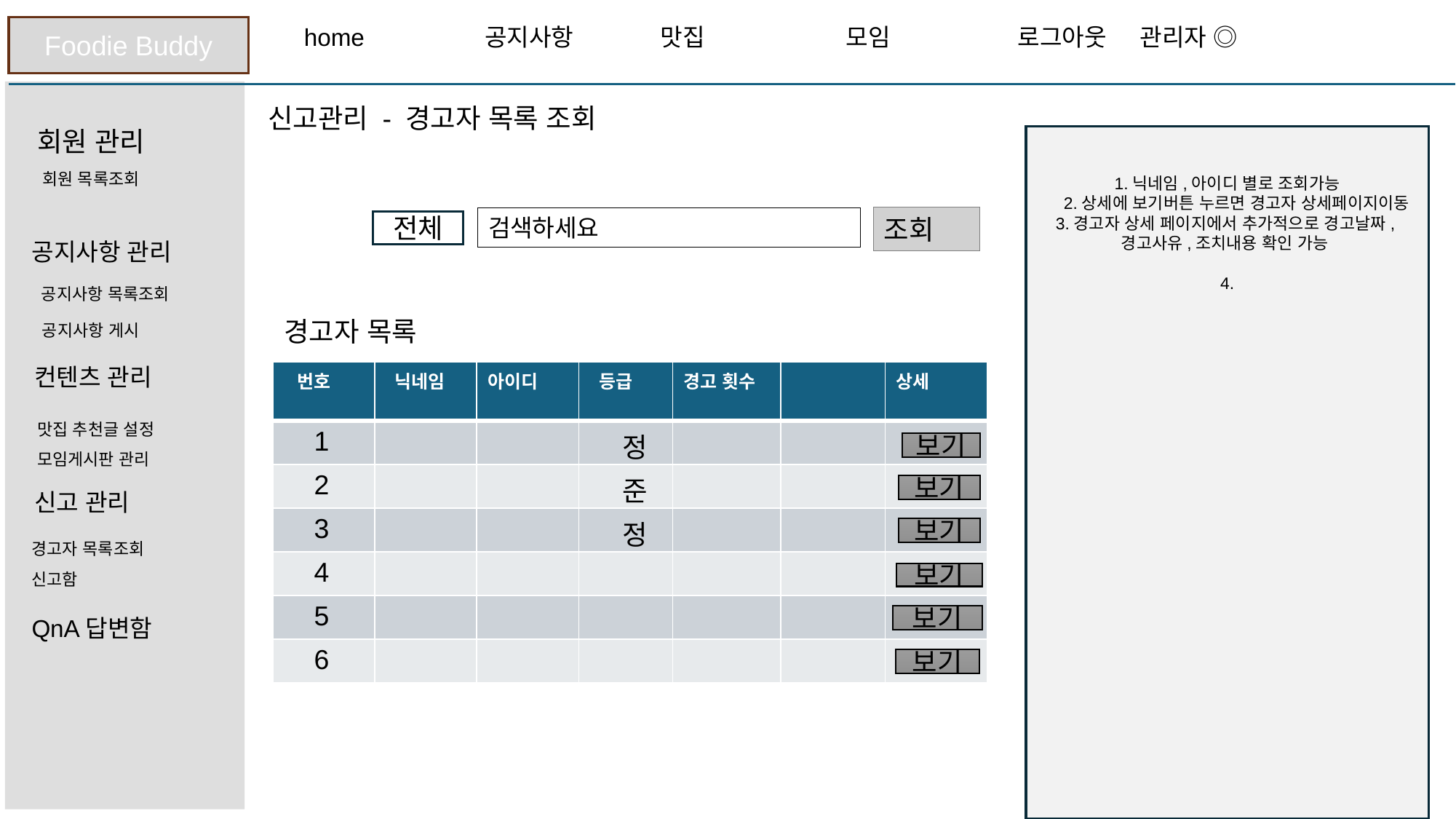

Foodie Buddy
        home                 공지사항             맛집                     모임                   로그아웃     관리자 ◎

신고관리 - 경고자 목록 조회
회원 관리
1.닉네임,아이디 별로 조회가능
    2.상세에 보기버튼 누르면 경고자 상세페이지이동
3.경고자 상세 페이지에서 추가적으로 경고날짜,경고사유,조치내용 확인 가능

4.

회원 목록조회
조회
검색하세요
전체
공지사항 관리
공지사항 목록조회
경고자 목록
공지사항 게시
컨텐츠 관리
| 번호 | 닉네임 | 아이디 | 등급 | 경고 횟수 |  | 상세 |
| --- | --- | --- | --- | --- | --- | --- |
| 1 |  |  | 정 |  |  |  |
| 2 |  |  | 준 |  |  |  |
| 3 |  |  | 정 |  |  |  |
| 4 |  |  |  |  |  |  |
| 5 |  |  |  |  |  |  |
| 6 |  |  |  |  |  |  |
맛집 추천글 설정
보기
모임게시판 관리
보기
신고 관리
보기
경고자 목록조회
신고함
보기
보기
QnA답변함
보기